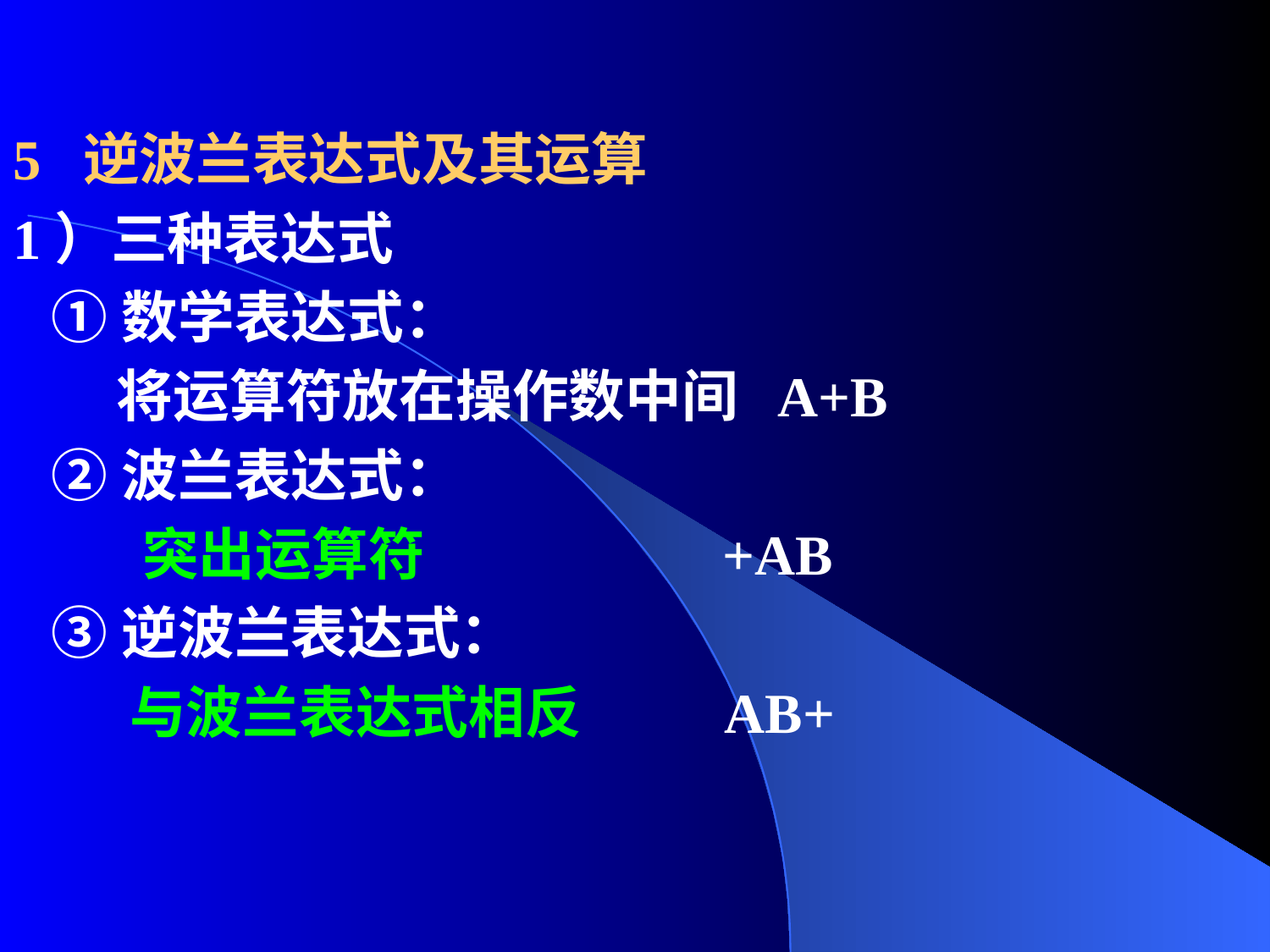

5  逆波兰表达式及其运算
1）三种表达式
   ①数学表达式：
       将运算符放在操作数中间  A+B
   ②波兰表达式：
         突出运算符                      +AB
   ③逆波兰表达式：
        与波兰表达式相反          AB+
21